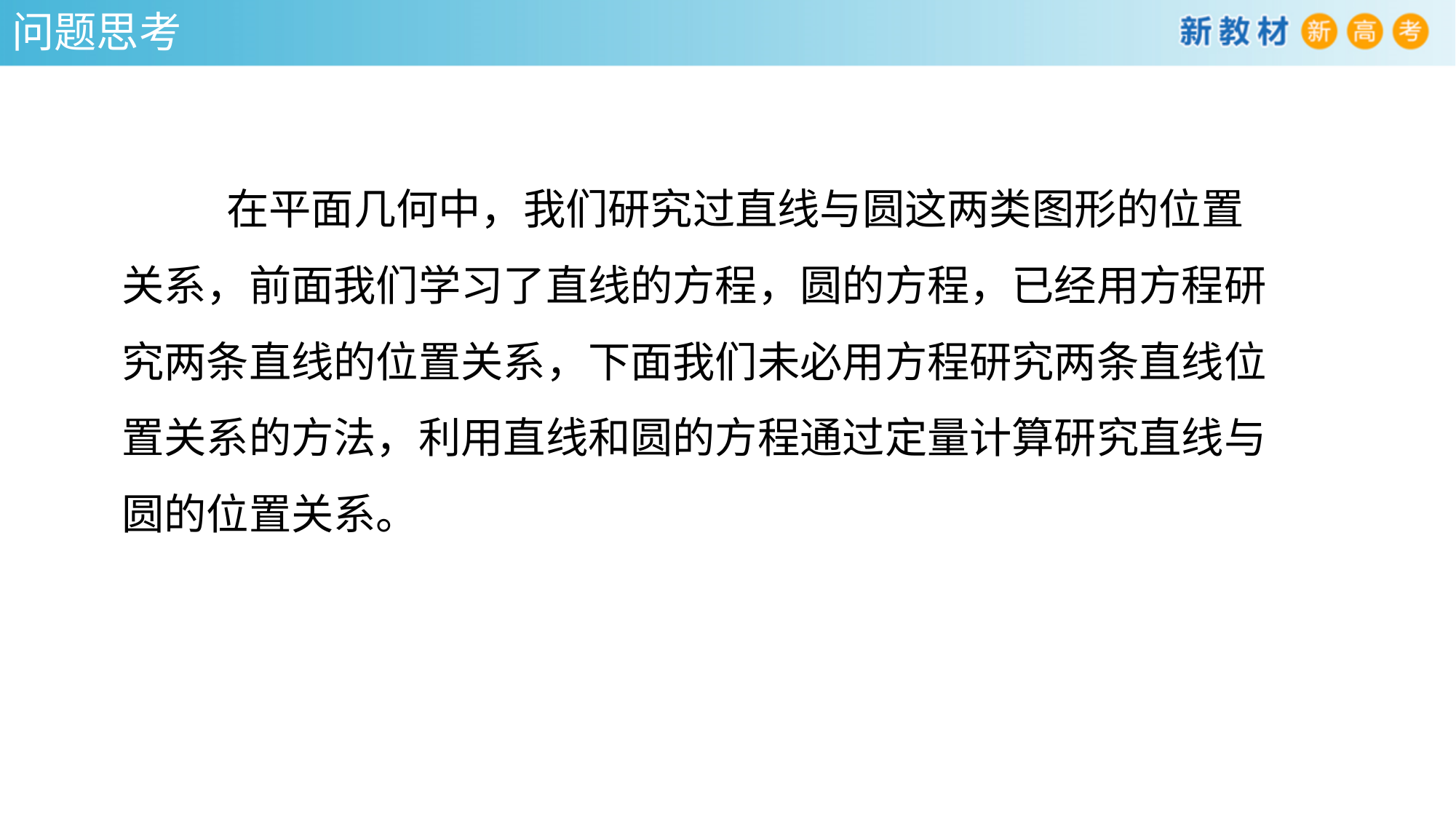

问题思考
        在平面几何中，我们研究过直线与圆这两类图形的位置关系，前面我们学习了直线的方程，圆的方程，已经用方程研究两条直线的位置关系，下面我们未必用方程研究两条直线位置关系的方法，利用直线和圆的方程通过定量计算研究直线与圆的位置关系。